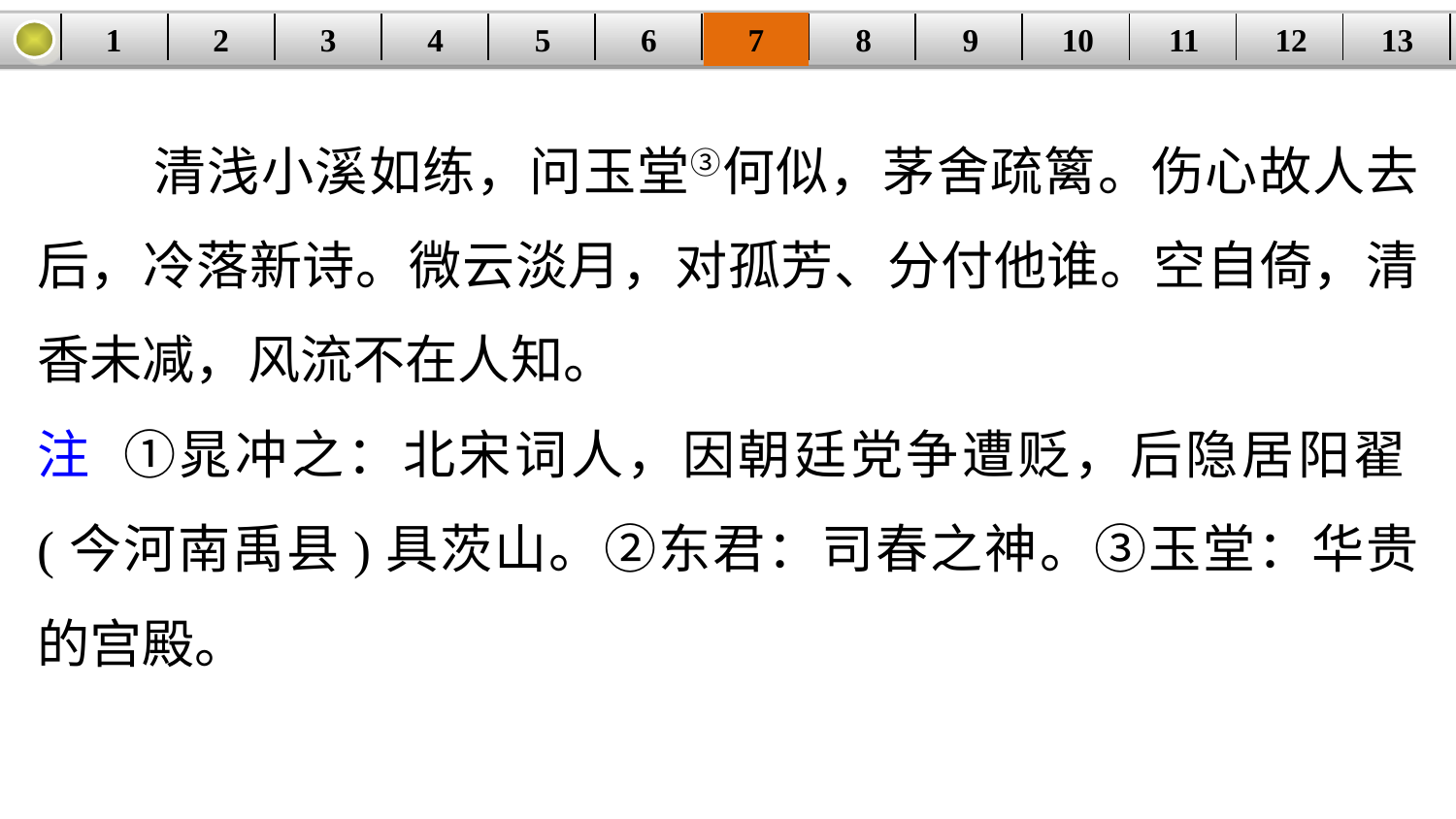

1
2
3
4
5
6
7
8
9
10
11
12
13
|  |  |  |  |  |  |  |  |  |  |  |  |  |
| --- | --- | --- | --- | --- | --- | --- | --- | --- | --- | --- | --- | --- |

        清浅小溪如练，问玉堂③何似，茅舍疏篱。伤心故人去后，冷落新诗。微云淡月，对孤芳、分付他谁。空自倚，清香未减，风流不在人知。
注  ①晁冲之：北宋词人，因朝廷党争遭贬，后隐居阳翟(今河南禹县)具茨山。②东君：司春之神。③玉堂：华贵的宫殿。